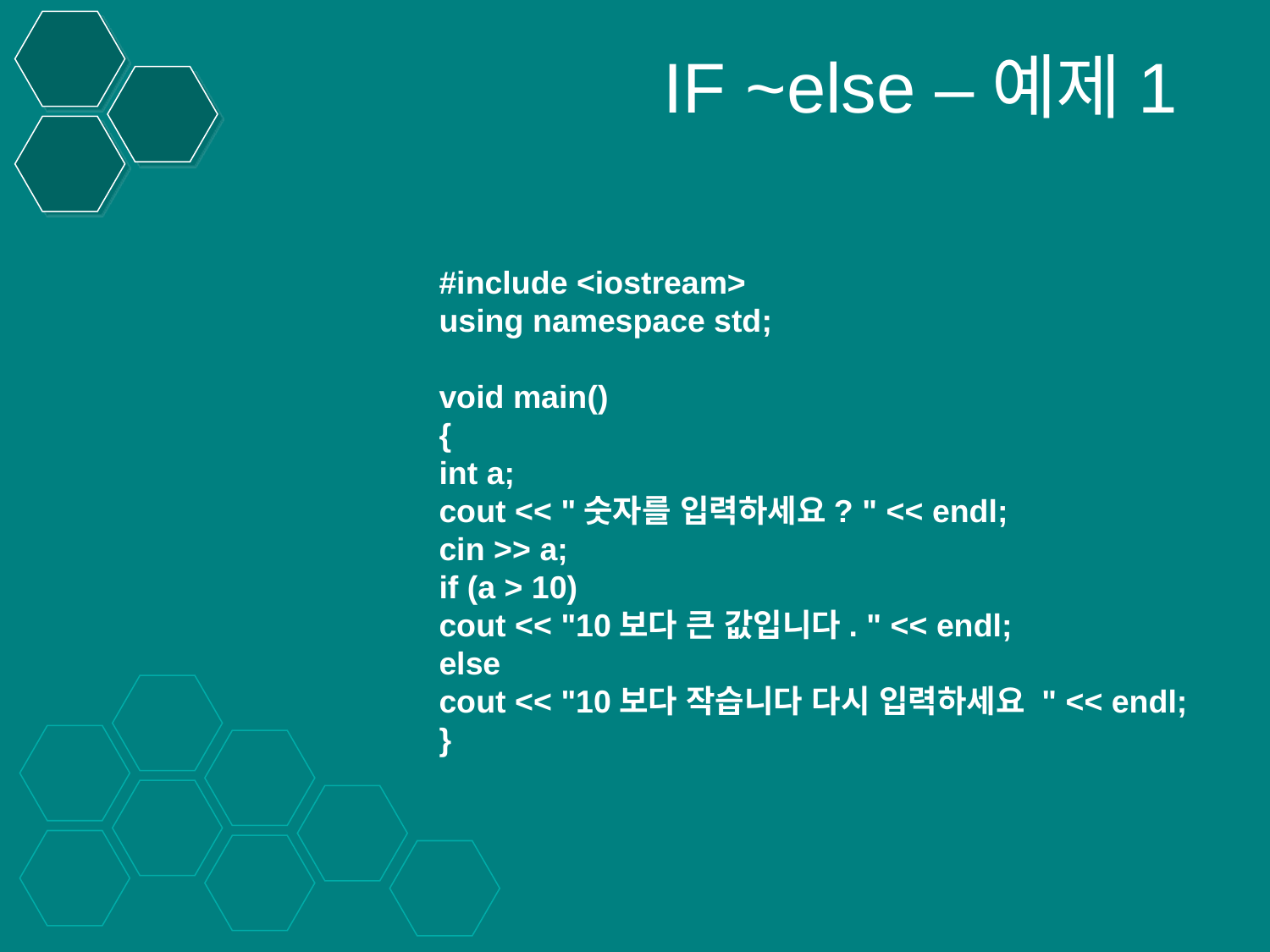

IF ~else –예제1
#include <iostream>
using namespace std;

void main()
{
int a;
cout << "숫자를 입력하세요? " << endl;
cin >> a;
if (a > 10)
cout << "10보다 큰 값입니다. " << endl;
else
cout << "10보다 작습니다 다시 입력하세요 " << endl;
}